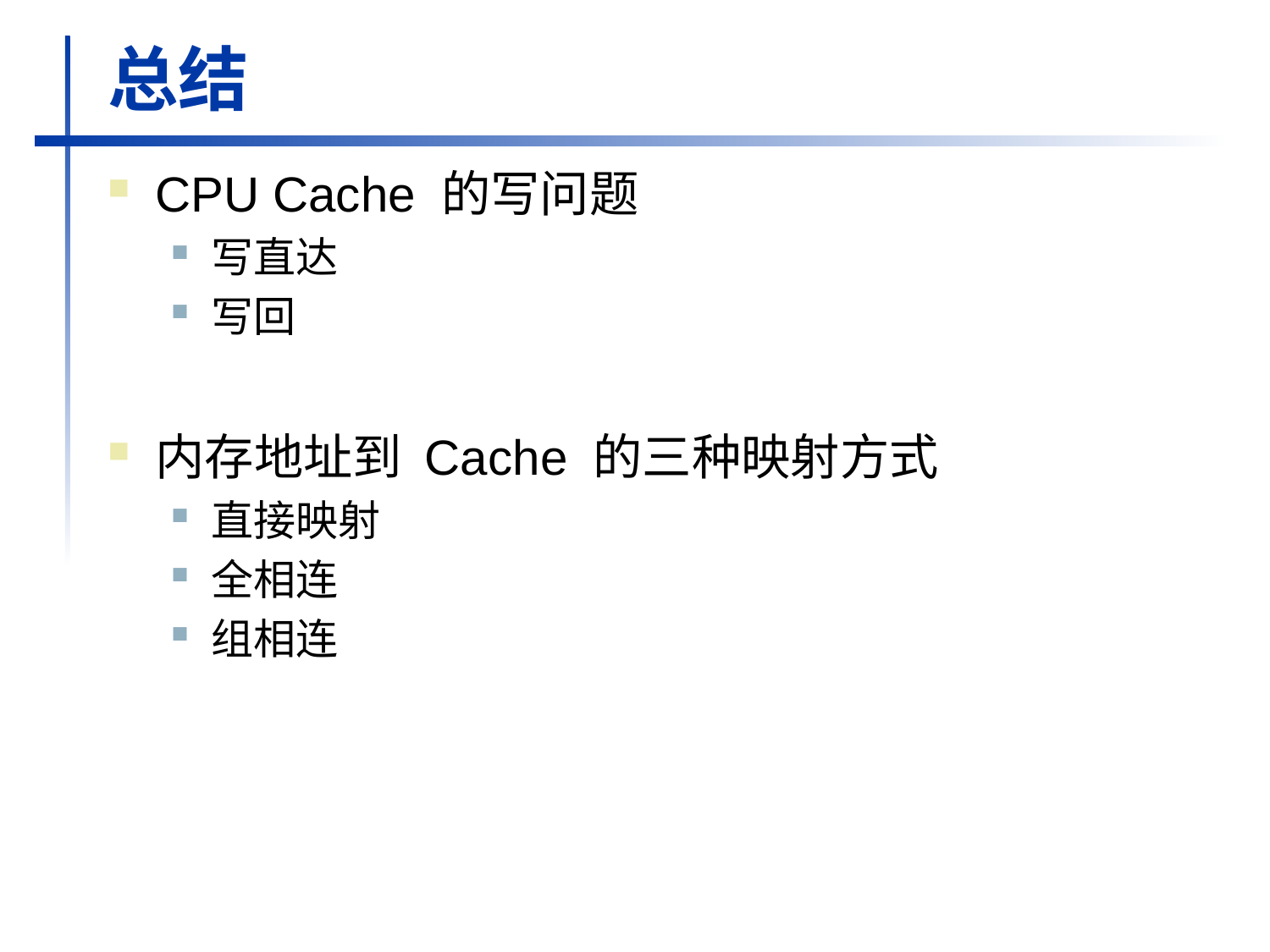

# 总结
CPU Cache 的写问题
写直达
写回

内存地址到 Cache 的三种映射方式
直接映射
全相连
组相连